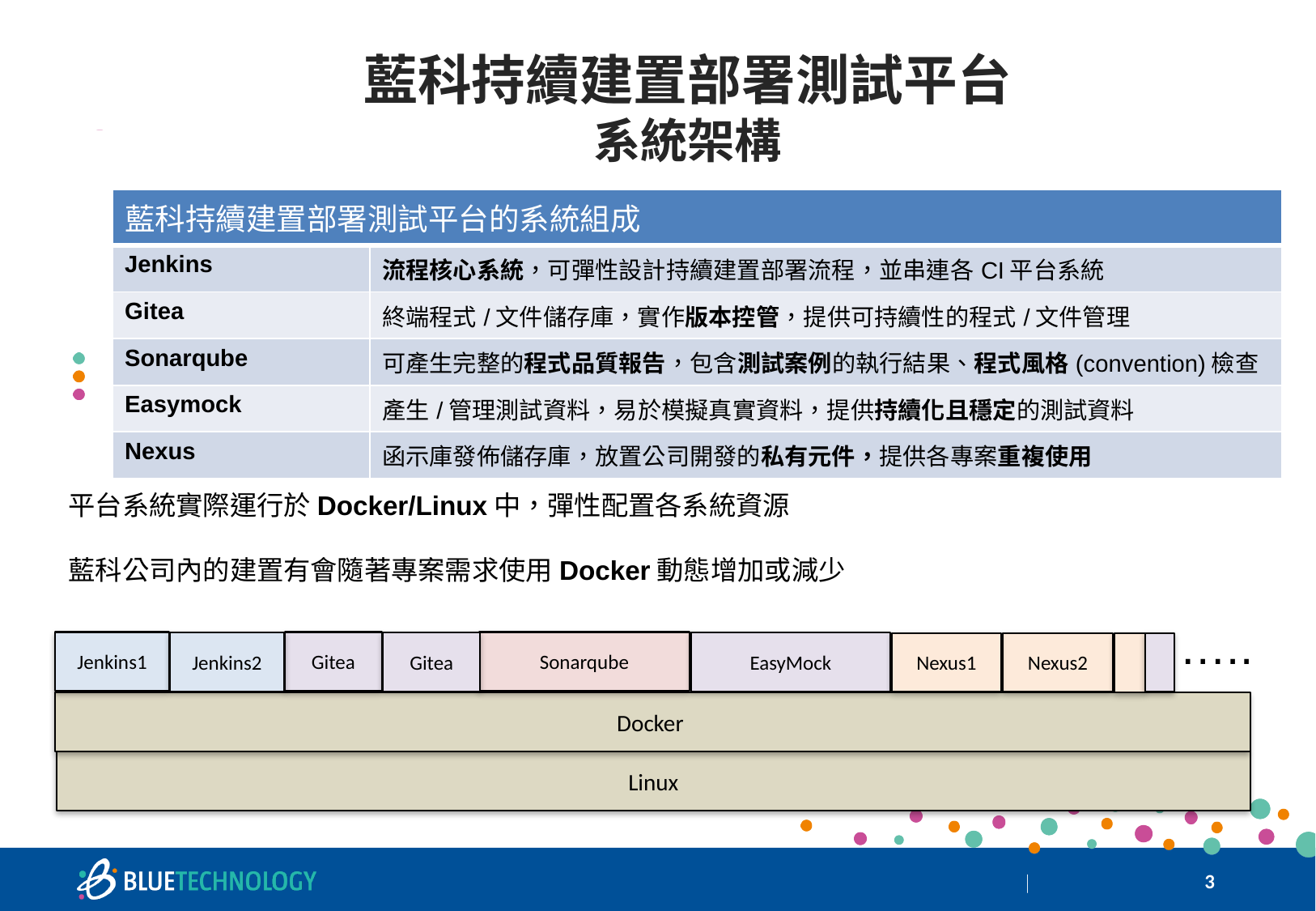

# 藍科持續建置部署測試平台 系統架構
| 藍科持續建置部署測試平台的系統組成 |  |
| --- | --- |
| Jenkins | 流程核心系統，可彈性設計持續建置部署流程，並串連各CI平台系統 |
| Gitea | 終端程式/文件儲存庫，實作版本控管，提供可持續性的程式/文件管理 |
| Sonarqube | 可產生完整的程式品質報告，包含測試案例的執行結果、程式風格(convention)檢查 |
| Easymock | 產生/管理測試資料，易於模擬真實資料，提供持續化且穩定的測試資料 |
| Nexus | 函示庫發佈儲存庫，放置公司開發的私有元件，提供各專案重複使用 |
平台系統實際運行於Docker/Linux中，彈性配置各系統資源

藍科公司內的建置有會隨著專案需求使用Docker動態增加或減少
…..
Gitea
Jenkins1
Sonarqube
Jenkins2
EasyMock
Gitea
Nexus1
Nexus2

Docker
Linux